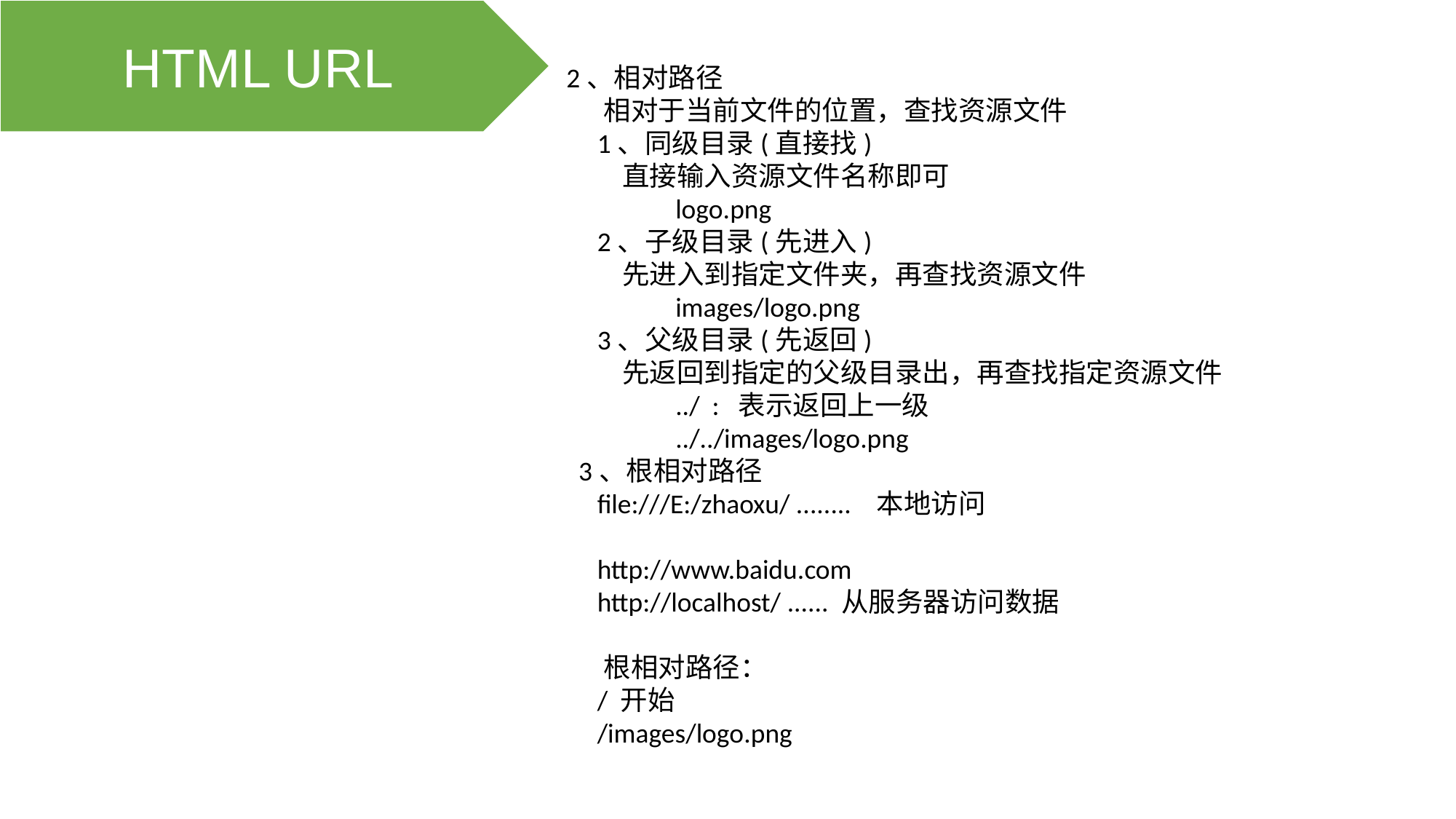

HTML URL
 2、相对路径
      相对于当前文件的位置，查找资源文件
      1、同级目录(直接找)
         直接输入资源文件名称即可
	 logo.png
      2、子级目录(先进入)
         先进入到指定文件夹，再查找资源文件
	 images/logo.png
      3、父级目录(先返回)
         先返回到指定的父级目录出，再查找指定资源文件
	 ../  :  表示返回上一级
	 ../../images/logo.png
   3、根相对路径
      file:///E:/zhaoxu/ ........   本地访问

      http://www.baidu.com
      http://localhost/ ...... 从服务器访问数据

      根相对路径：
      / 开始
      /images/logo.png